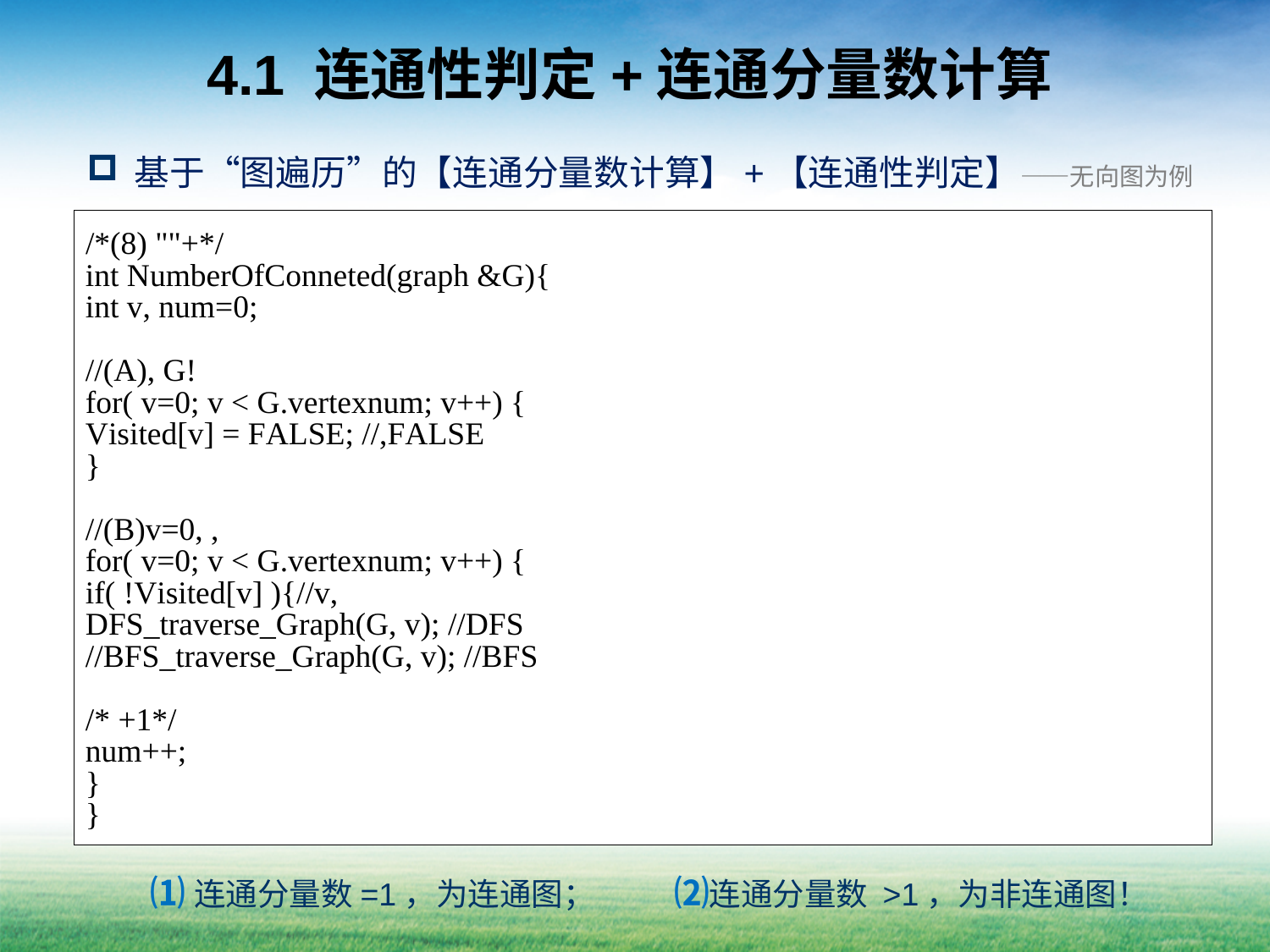

# 4.1 连通性判定+连通分量数计算
基于“图遍历”的【连通分量数计算】+【连通性判定】——无向图为例

⑴连通分量数=1，为连通图；           ⑵连通分量数 >1，为非连通图！